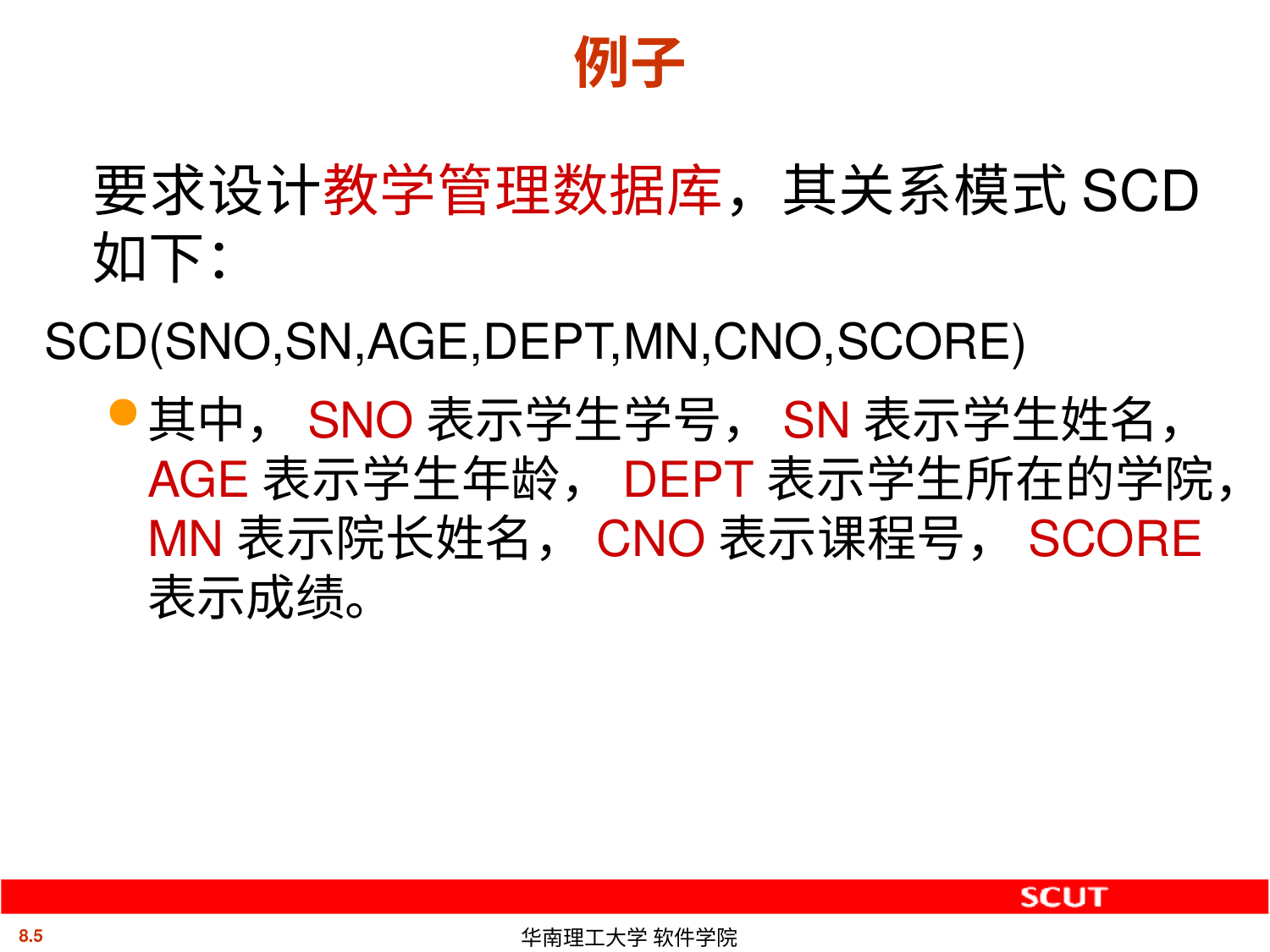

# 例子
	要求设计教学管理数据库，其关系模式SCD如下：
SCD(SNO,SN,AGE,DEPT,MN,CNO,SCORE)
其中，SNO表示学生学号，SN表示学生姓名，AGE表示学生年龄，DEPT表示学生所在的学院，MN表示院长姓名，CNO表示课程号，SCORE表示成绩。